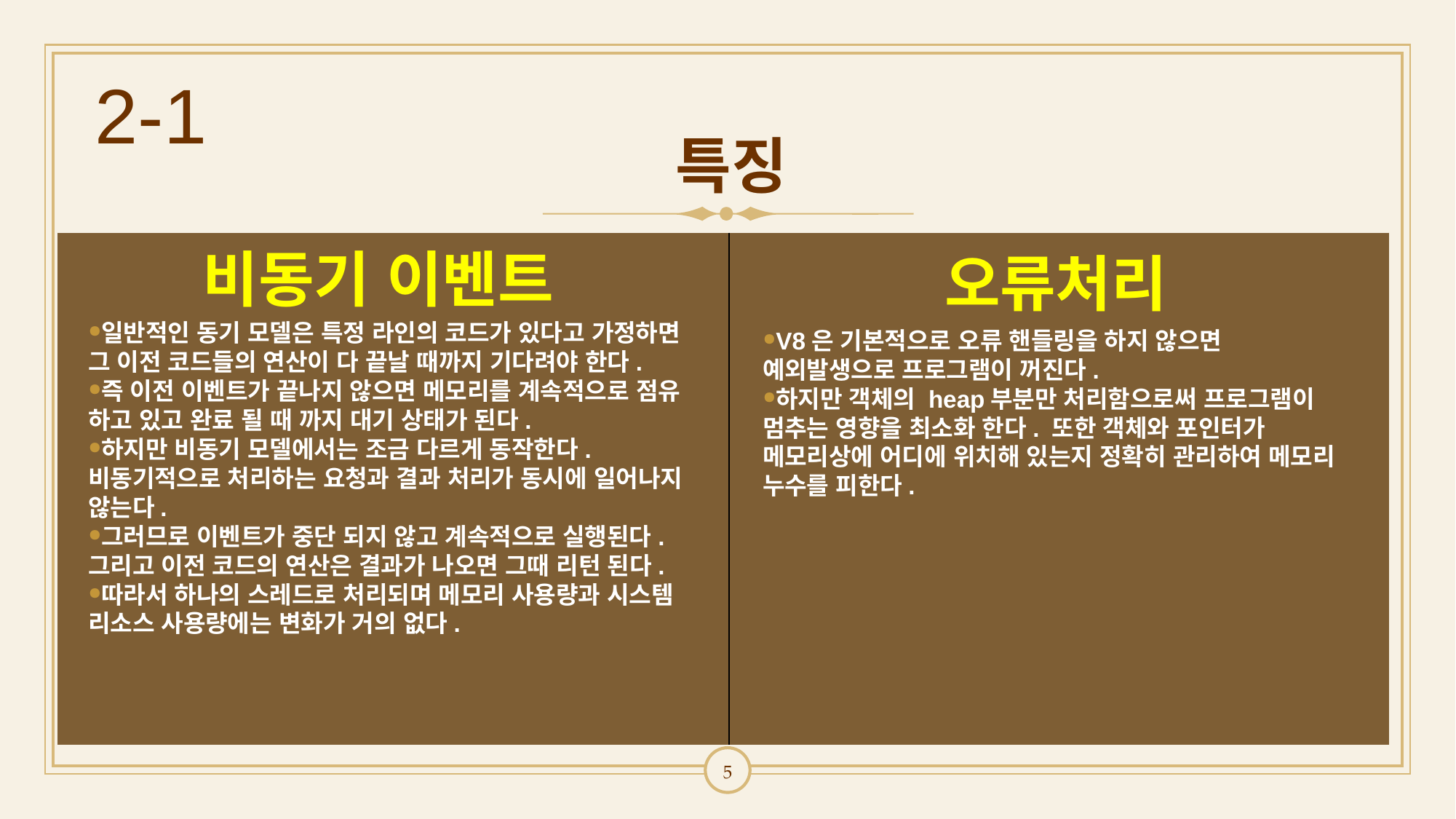

# 2-1
특징
|  |  |
| --- | --- |
비동기 이벤트
오류처리
일반적인 동기 모델은 특정 라인의 코드가 있다고 가정하면 그 이전 코드들의 연산이 다 끝날 때까지 기다려야 한다.
즉 이전 이벤트가 끝나지 않으면 메모리를 계속적으로 점유 하고 있고 완료 될 때 까지 대기 상태가 된다.
하지만 비동기 모델에서는 조금 다르게 동작한다. 비동기적으로 처리하는 요청과 결과 처리가 동시에 일어나지 않는다.
그러므로 이벤트가 중단 되지 않고 계속적으로 실행된다. 그리고 이전 코드의 연산은 결과가 나오면 그때 리턴 된다.
따라서 하나의 스레드로 처리되며 메모리 사용량과 시스템 리소스 사용량에는 변화가 거의 없다.
V8은 기본적으로 오류 핸들링을 하지 않으면 예외발생으로 프로그램이 꺼진다.
하지만 객체의 heap부분만 처리함으로써 프로그램이 멈추는 영향을 최소화 한다. 또한 객체와 포인터가 메모리상에 어디에 위치해 있는지 정확히 관리하여 메모리 누수를 피한다.
5